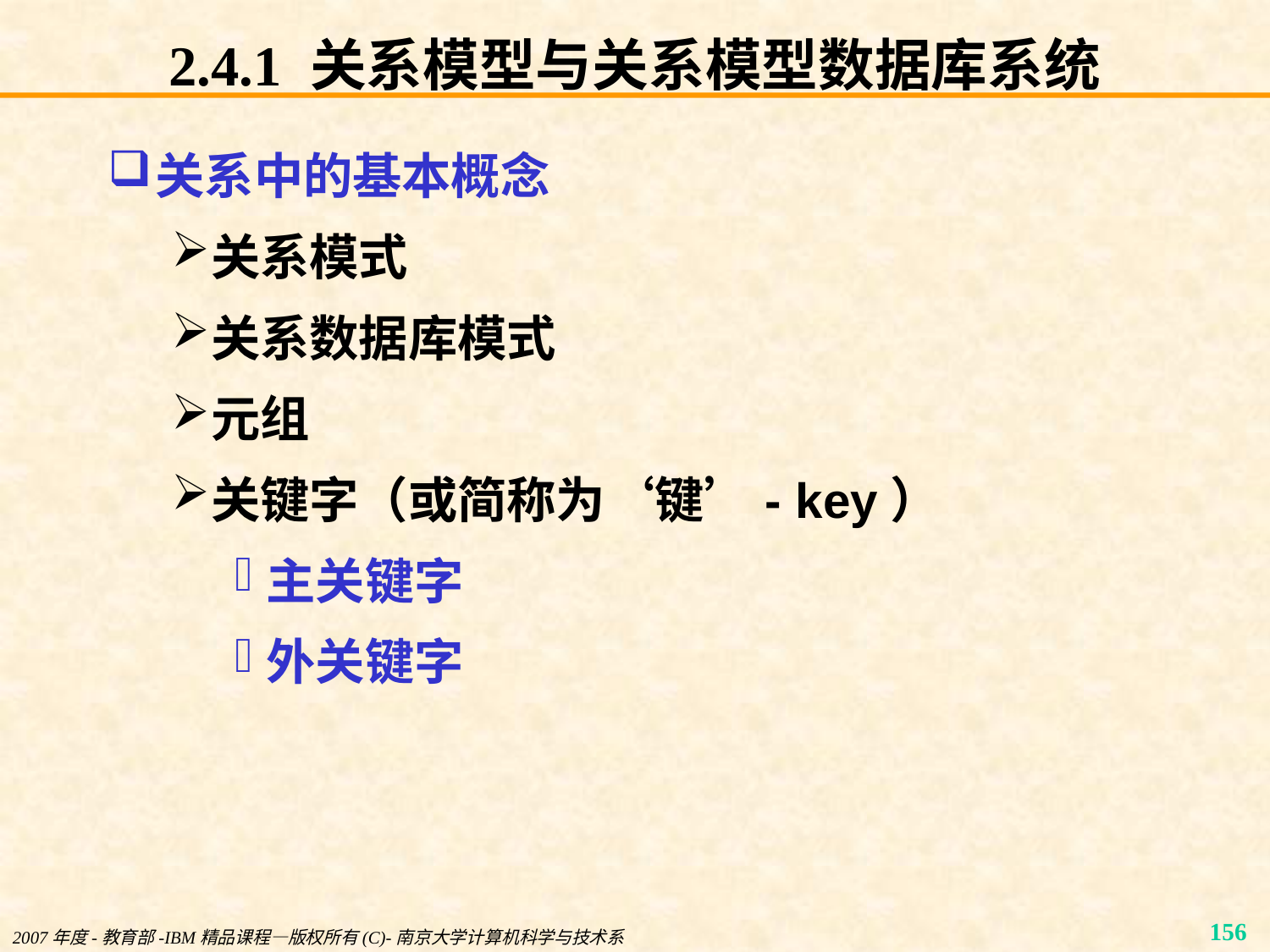

# 2.4.1 关系模型与关系模型数据库系统
关系中的基本概念
关系模式
关系数据库模式
元组
关键字（或简称为‘键’- key）
主关键字
外关键字
156
2007年度-教育部-IBM精品课程—版权所有(C)-南京大学计算机科学与技术系